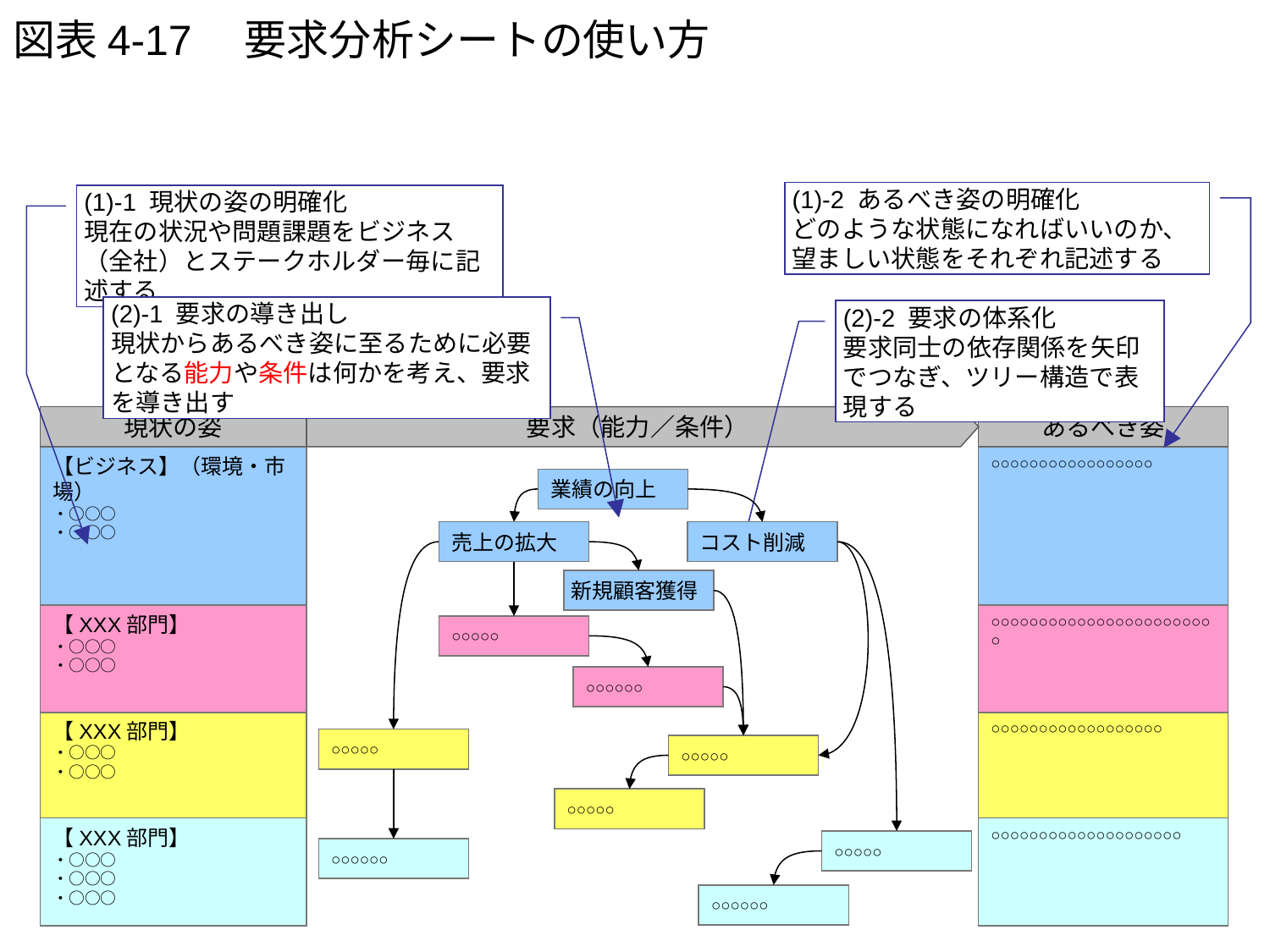

# 図表4-17　要求分析シートの使い方
(1)-2 あるべき姿の明確化
どのような状態になればいいのか、望ましい状態をそれぞれ記述する
(1)-1 現状の姿の明確化
現在の状況や問題課題をビジネス（全社）とステークホルダー毎に記述する
(2)-1 要求の導き出し
現状からあるべき姿に至るために必要となる能力や条件は何かを考え、要求を導き出す
(2)-2 要求の体系化
要求同士の依存関係を矢印でつなぎ、ツリー構造で表現する
現状の姿
要求（能力／条件）
あるべき姿
【ビジネス】（環境・市場）
・○○○
・○○○

【XXX部門】
・○○○
・○○○
【XXX部門】
・○○○
・○○○
【XXX部門】
・○○○
・○○○
・○○○
○○○○○○○○○○○○○○○○○

○○○○○○○○○○○○○○○○○○○○○○○○
○○○○○○○○○○○○○○○○○○
○○○○○○○○○○○○○○○○○○○○
業績の向上
売上の拡大
コスト削減
新規顧客獲得
○○○○○
○○○○○○
○○○○○
○○○○○
○○○○○
○○○○○
○○○○○○
○○○○○○